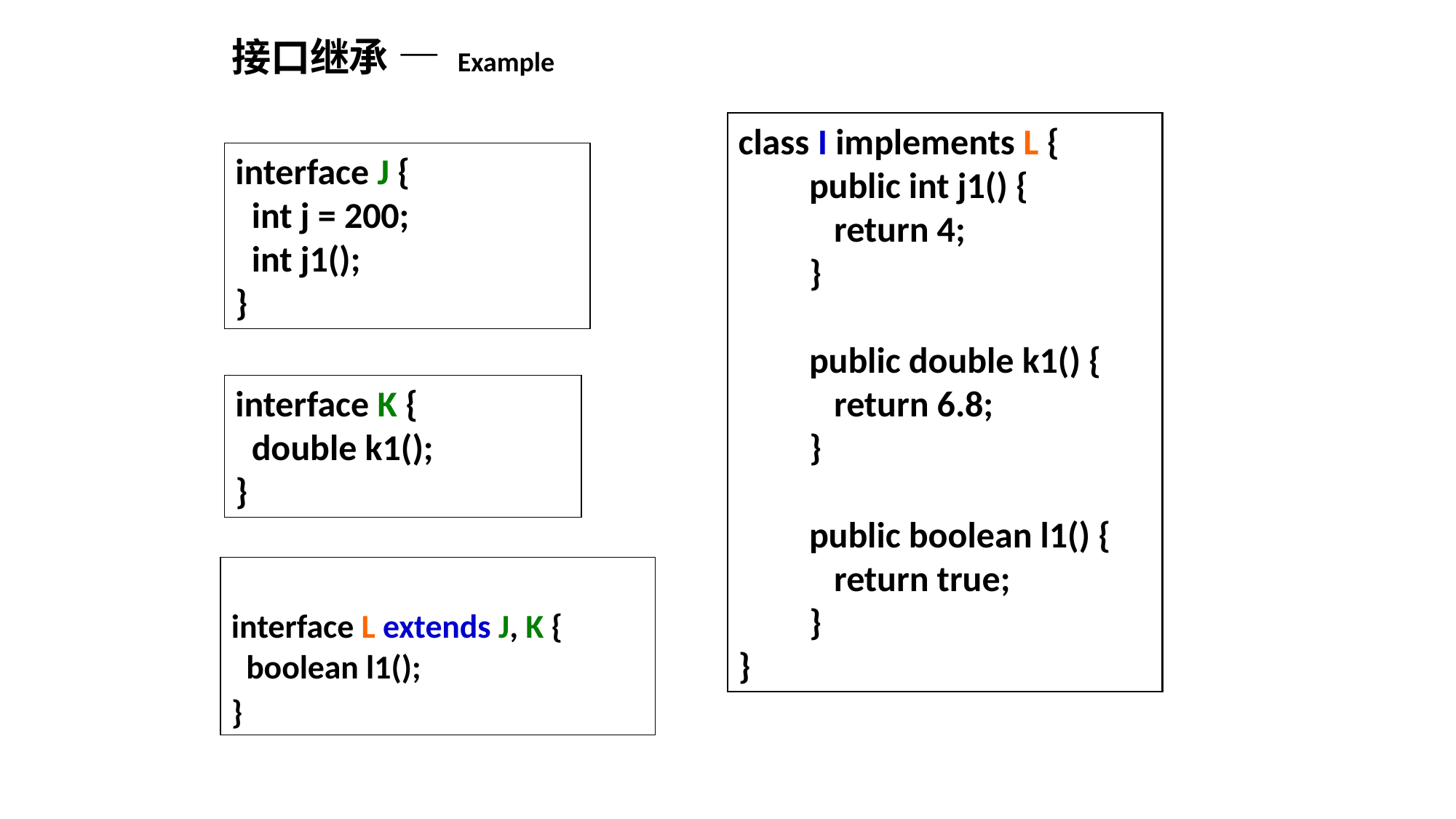

# 接口继承 — Example
class I implements L {
  public int j1() {
     return 4;
  }

  public double k1() {
     return 6.8;
  }

  public boolean l1() {
     return true;
  }
}
interface J {
  int j = 200;
  int j1();
}
interface K {
  double k1();
}

interface L extends J, K {
  boolean l1();
}
92